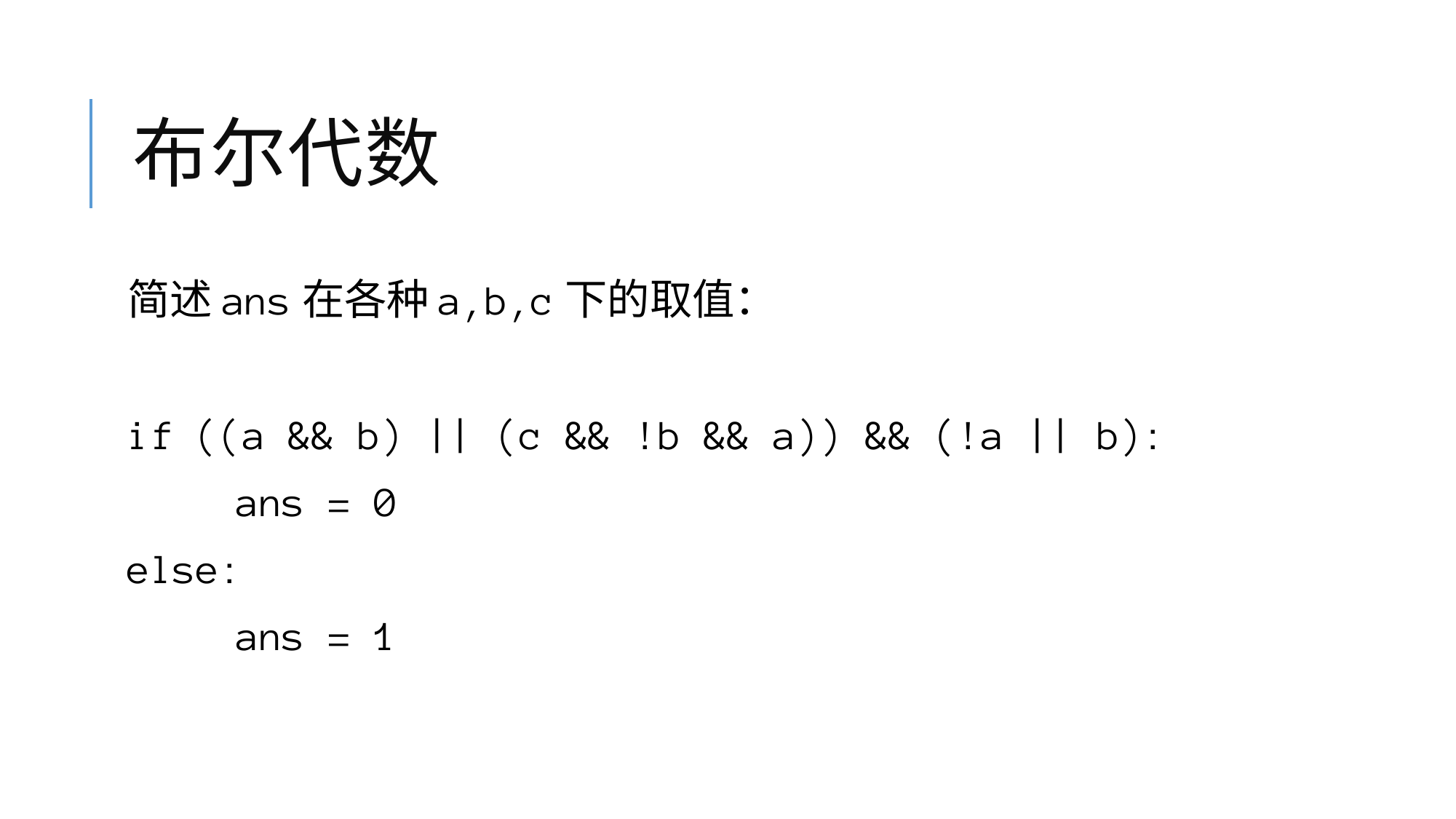

# 布尔代数
简述ans在各种a,b,c下的取值：

if ((a && b) || (c && !b && a)) && (!a || b):
	ans = 0
else:
	ans = 1